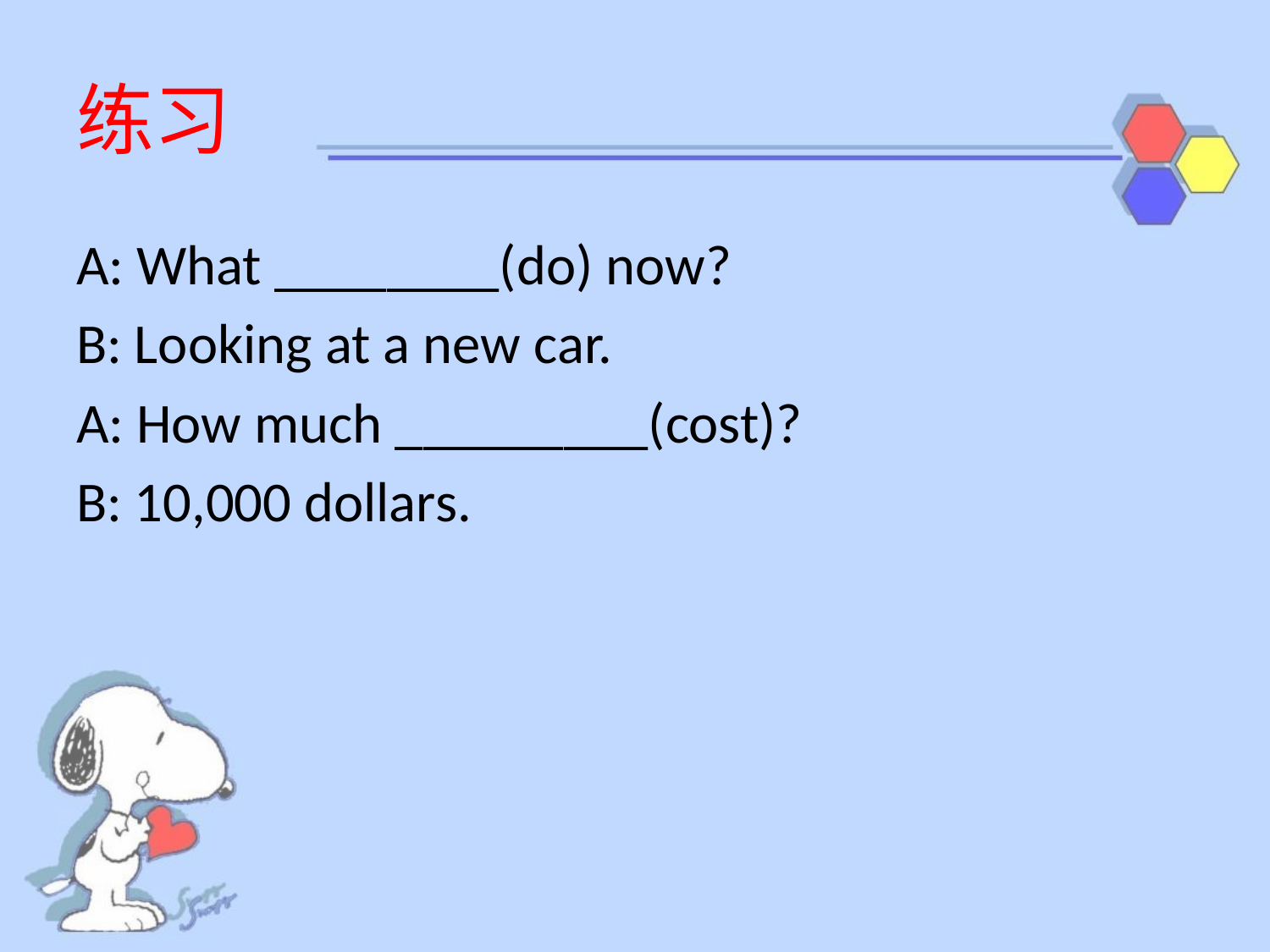

# 练习
A: What ________(do) now?
B: Looking at a new car.
A: How much _________(cost)?
B: 10,000 dollars.